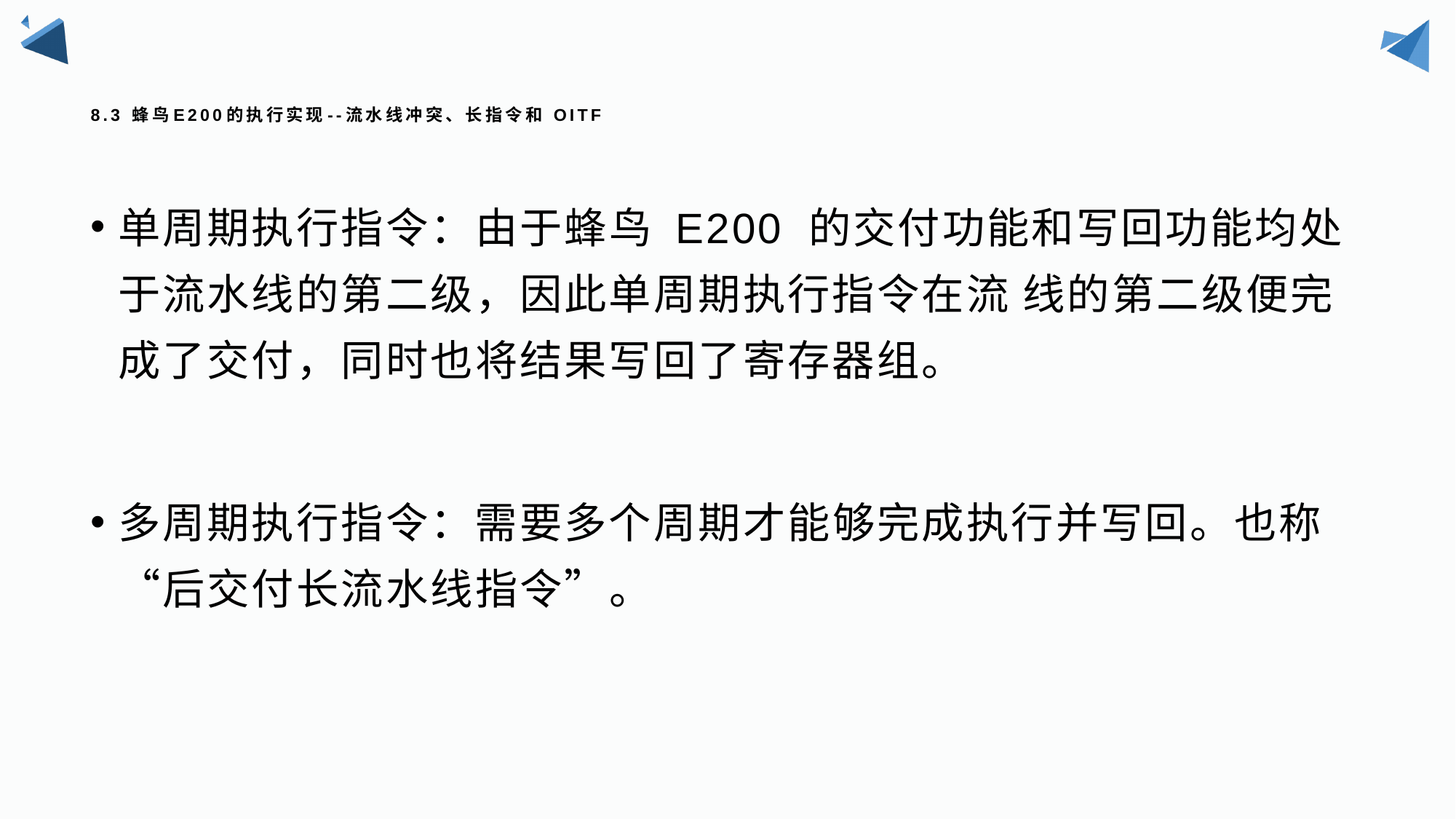

# 8.3 蜂鸟E200的执行实现--流水线冲突、长指令和 OITF

单周期执行指令：由于蜂鸟 E200 的交付功能和写回功能均处于流水线的第二级，因此单周期执行指令在流 线的第二级便完成了交付，同时也将结果写回了寄存器组。

多周期执行指令：需要多个周期才能够完成执行并写回。也称“后交付长流水线指令”。